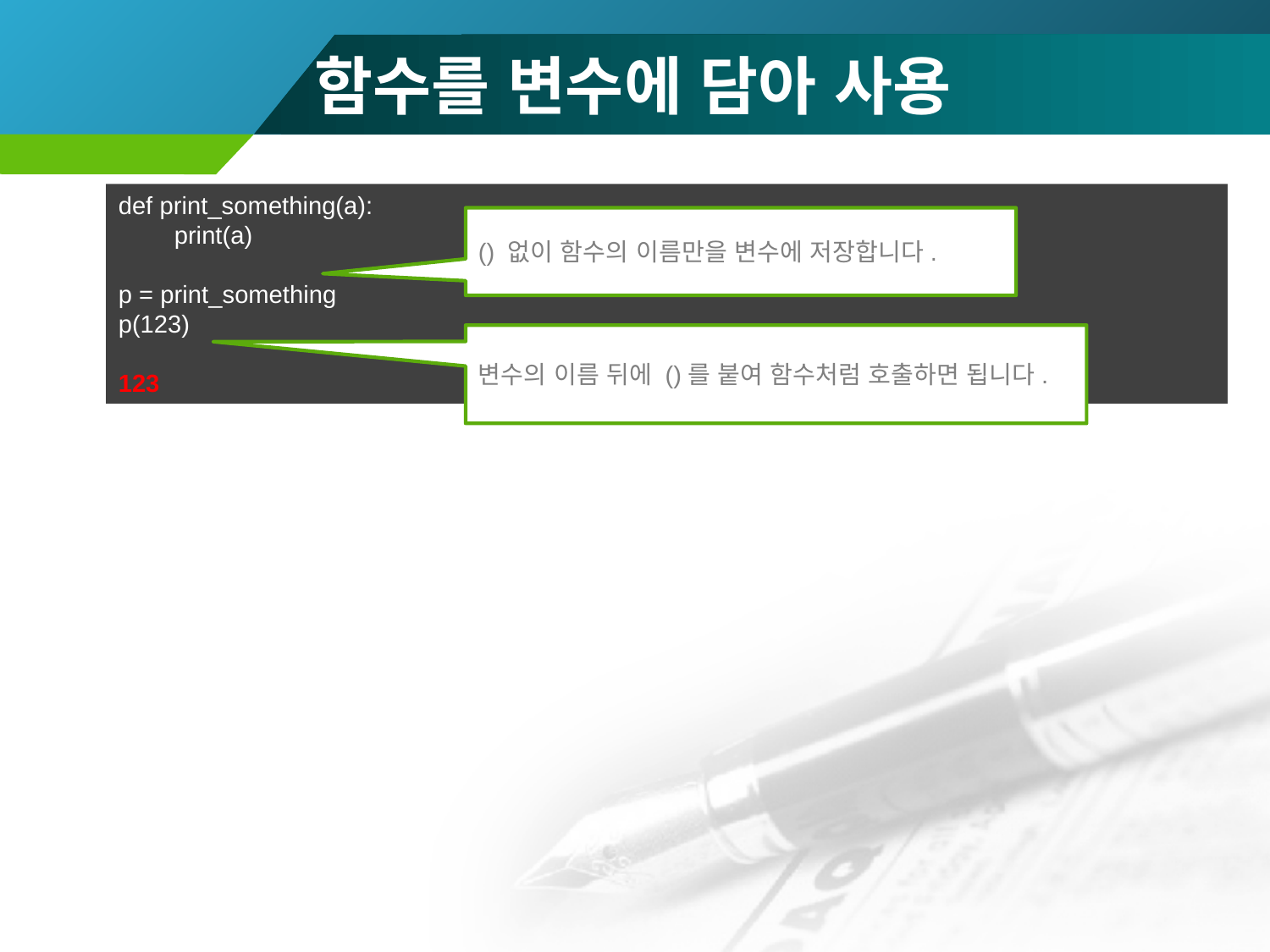

# 함수를 변수에 담아 사용
def print_something(a):
        print(a)

p = print_something
p(123)

123
() 없이 함수의 이름만을 변수에 저장합니다.
변수의 이름 뒤에 ()를 붙여 함수처럼 호출하면 됩니다.